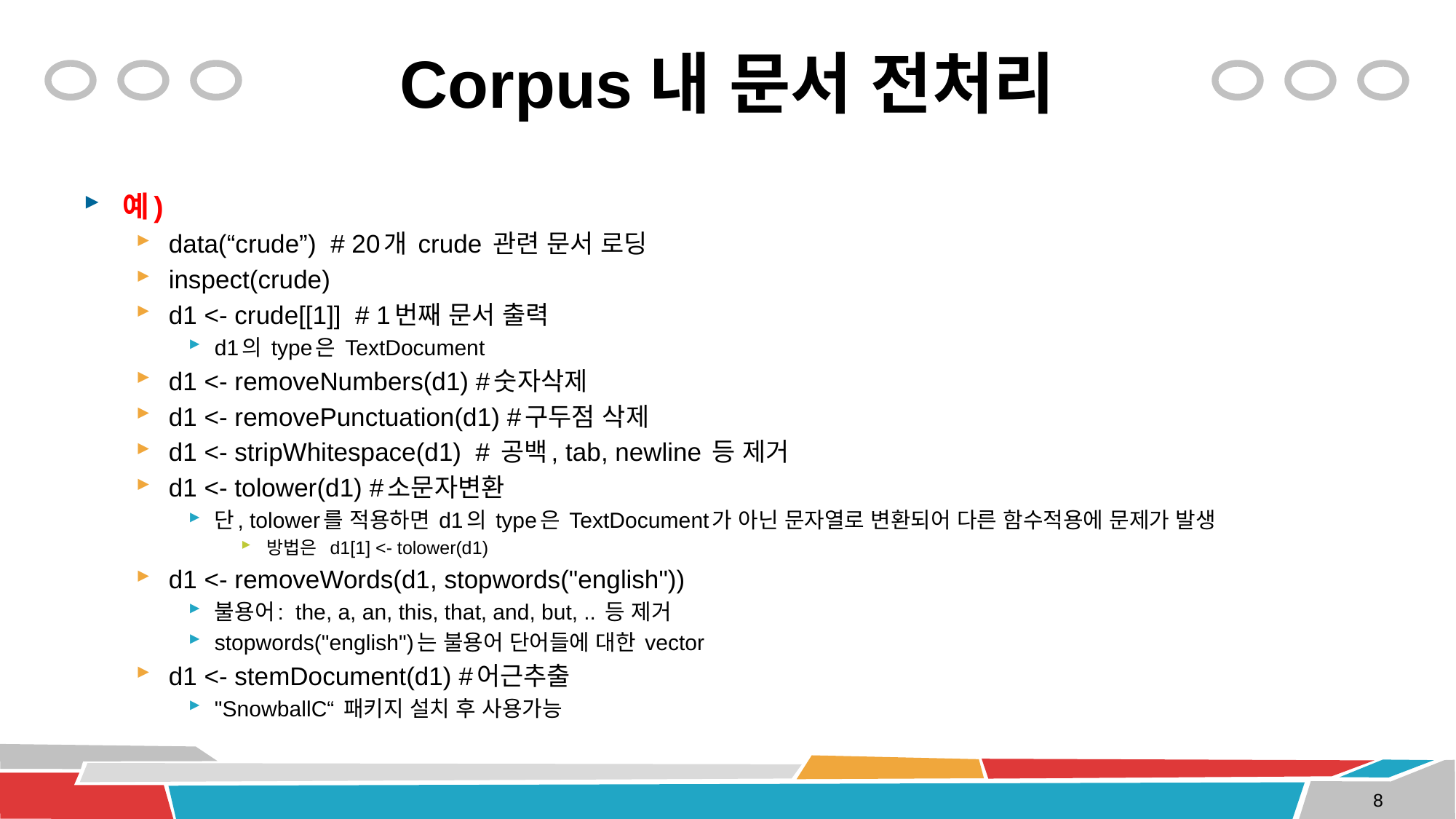

# Corpus내 문서 전처리
예)
data(“crude”)  # 20개 crude 관련 문서 로딩
inspect(crude)
d1 <- crude[[1]]  # 1번째 문서 출력
d1의 type은 TextDocument
d1 <- removeNumbers(d1) #숫자삭제
d1 <- removePunctuation(d1) #구두점 삭제
d1 <- stripWhitespace(d1)  # 공백, tab, newline 등 제거
d1 <- tolower(d1) #소문자변환
단, tolower를 적용하면 d1의 type은 TextDocument가 아닌 문자열로 변환되어 다른 함수적용에 문제가 발생
방법은  d1[1] <- tolower(d1)
d1 <- removeWords(d1, stopwords("english"))
불용어:  the, a, an, this, that, and, but, .. 등 제거
stopwords("english")는 불용어 단어들에 대한 vector
d1 <- stemDocument(d1) #어근추출
"SnowballC“ 패키지 설치 후 사용가능

8